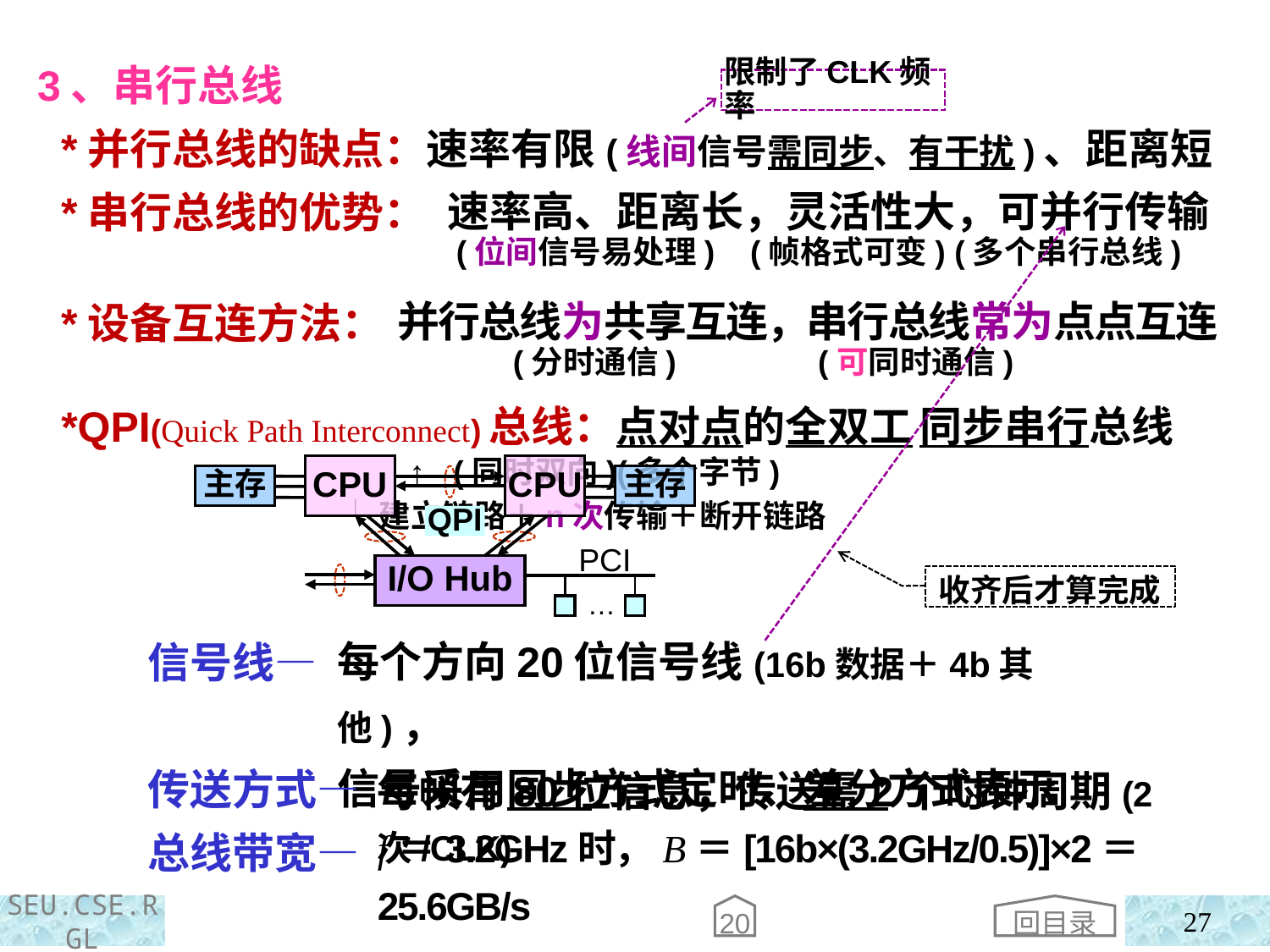

3、串行总线
  *并行总线的缺点：速率有限(线间信号需同步、有干扰)、距离短
  *串行总线的优势：

  *设备互连方法：
限制了CLK频率
速率高、距离长，灵活性大，可并行传输
 (位间信号易处理)    (帧格式可变) (多个串行总线)
并行总线为共享互连，串行总线常为点点互连
             (分时通信)                (可同时通信)
  *QPI(Quick Path Interconnect)总线：点对点的全双工 同步串行总线
                                          ↑   (同时双向)(多个字节)
                                          └建立链路＋n次传输＋断开链路
CPU
CPU

主存
主存
QPI

PCI
I/O Hub

…
收齐后才算完成
每个方向20位信号线(16b数据＋4b其他)，
信号采用同步方式定时、差分方式表示
信号线—

传送方式—
总线带宽—
每帧有80位信息，传送需2个时钟周期(2次/CLK)
f＝3.2GHz时，B＝[16b×(3.2GHz/0.5)]×2＝25.6GB/s
回目录
20
27